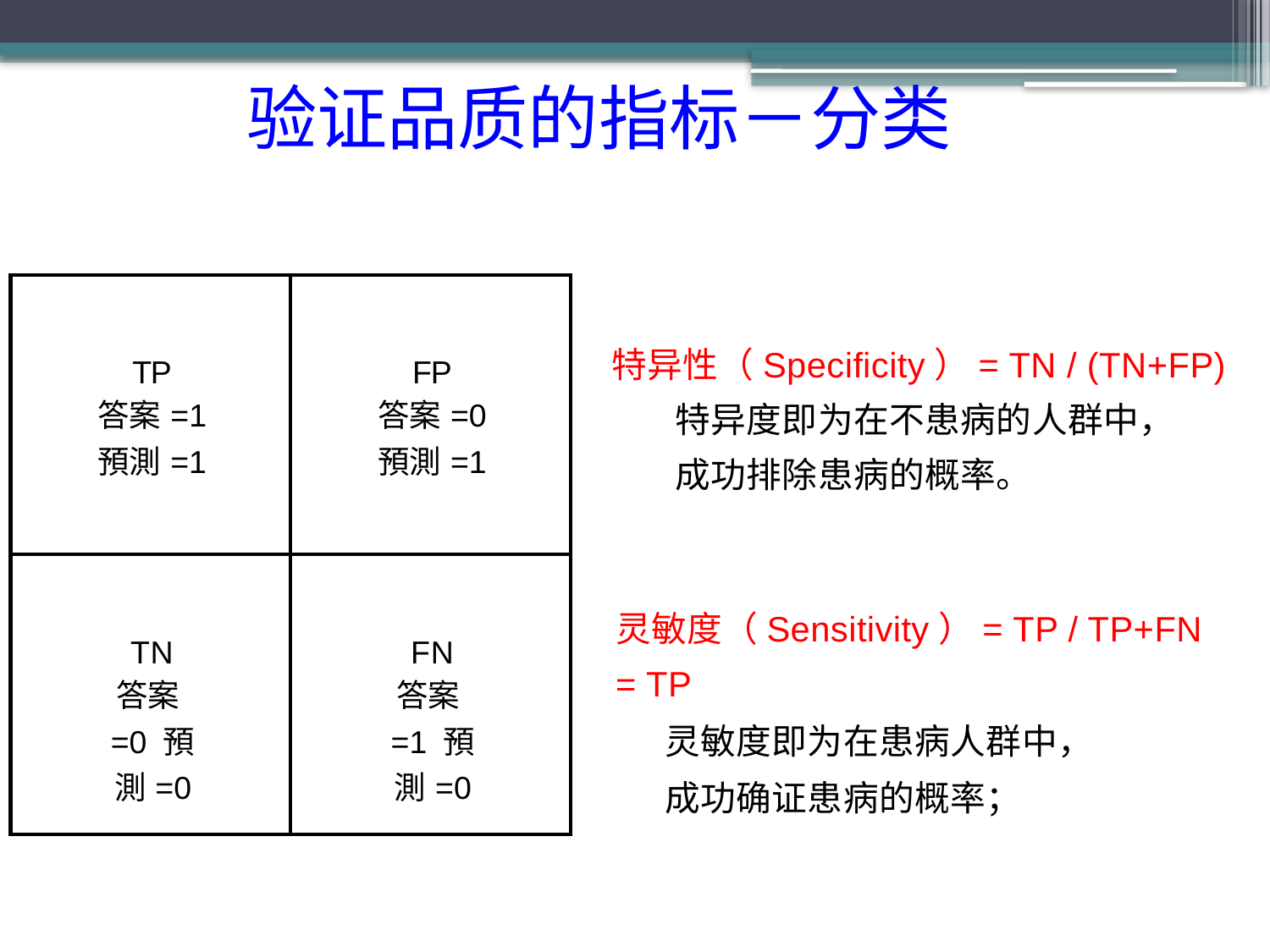

验证品质的指标－分类
| TP 答案=1 預測=1 | FP 答案=0 預測=1 |
| --- | --- |
| TN 答案=0 預測=0 | FN 答案=1 預測=0 |
特异性（Specificity）= TN / (TN+FP)
特异度即为在不患病的人群中，
成功排除患病的概率。
灵敏度（Sensitivity）= TP / TP+FN = TP
     灵敏度即为在患病人群中，
     成功确证患病的概率；